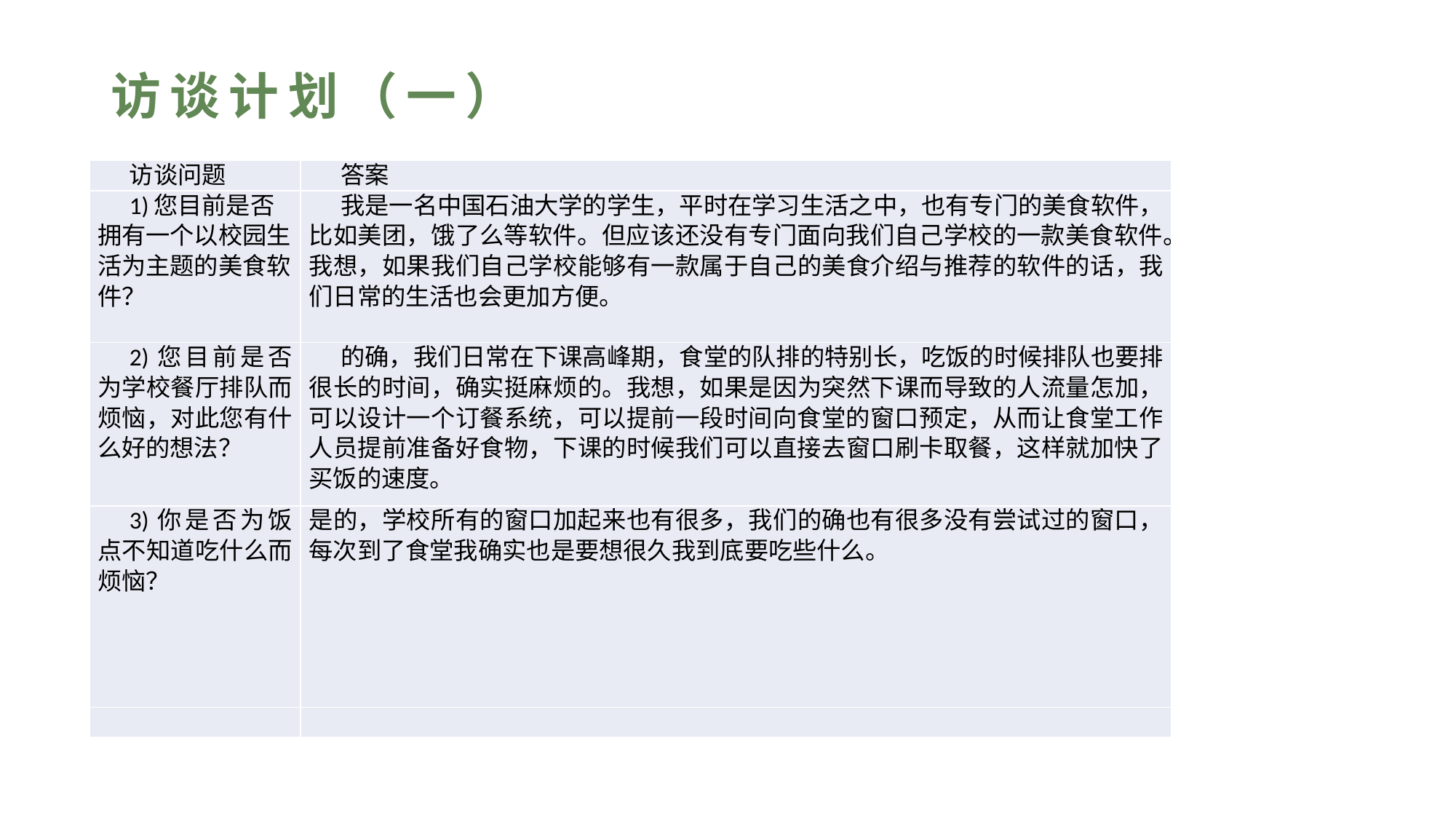

# 访谈计划（一）
| 访谈问题 | 答案 |
| --- | --- |
| 1)您目前是否拥有一个以校园生活为主题的美食软件？ | 我是一名中国石油大学的学生，平时在学习生活之中，也有专门的美食软件，比如美团，饿了么等软件。但应该还没有专门面向我们自己学校的一款美食软件。我想，如果我们自己学校能够有一款属于自己的美食介绍与推荐的软件的话，我们日常的生活也会更加方便。 |
| 2)您目前是否为学校餐厅排队而烦恼，对此您有什么好的想法？ | 的确，我们日常在下课高峰期，食堂的队排的特别长，吃饭的时候排队也要排很长的时间，确实挺麻烦的。我想，如果是因为突然下课而导致的人流量怎加，可以设计一个订餐系统，可以提前一段时间向食堂的窗口预定，从而让食堂工作人员提前准备好食物，下课的时候我们可以直接去窗口刷卡取餐，这样就加快了买饭的速度。 |
| 3)你是否为饭点不知道吃什么而烦恼？ | 是的，学校所有的窗口加起来也有很多，我们的确也有很多没有尝试过的窗口，每次到了食堂我确实也是要想很久我到底要吃些什么。 |
|  |  |